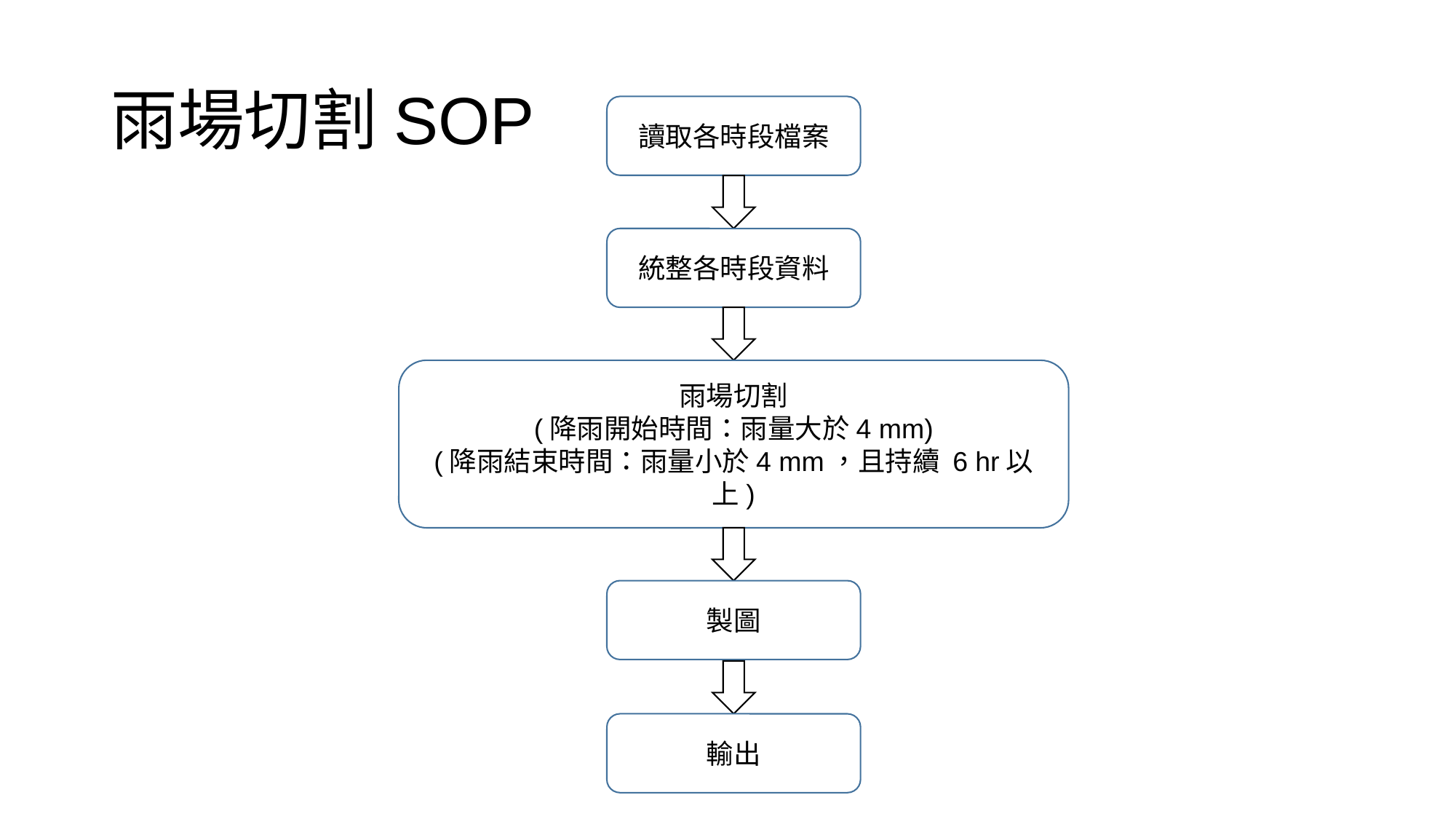

# 雨場切割SOP
讀取各時段檔案

統整各時段資料

雨場切割
(降雨開始時間：雨量大於4 mm)
(降雨結束時間：雨量小於4 mm，且持續 6 hr以上)

製圖

輸出